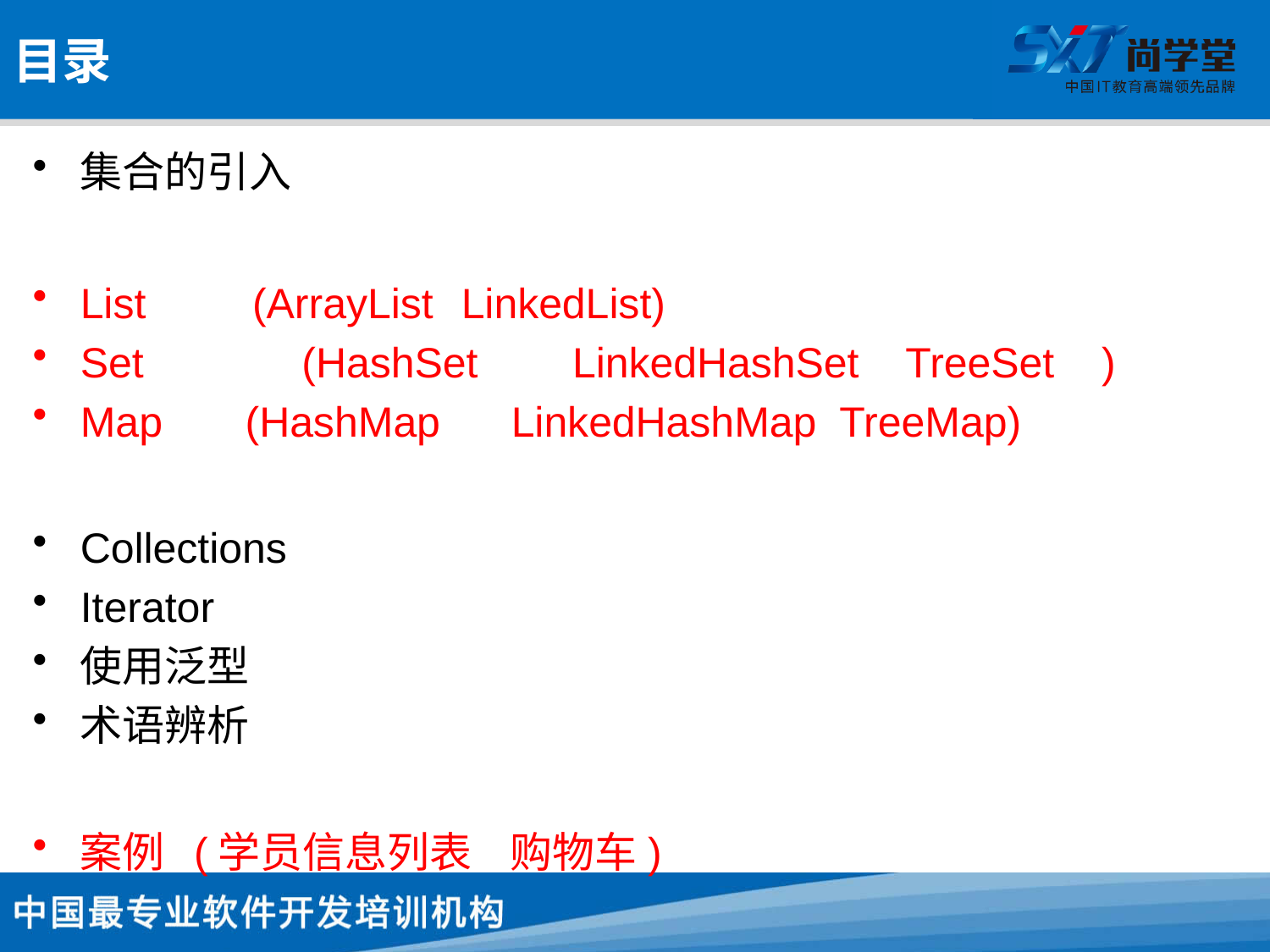

# 目录
集合的引入

List         (ArrayList	LinkedList)
Set	        (HashSet        LinkedHashSet    TreeSet    )
Map       (HashMap      LinkedHashMap  TreeMap)

Collections
Iterator
使用泛型
术语辨析

案例  (学员信息列表    购物车)